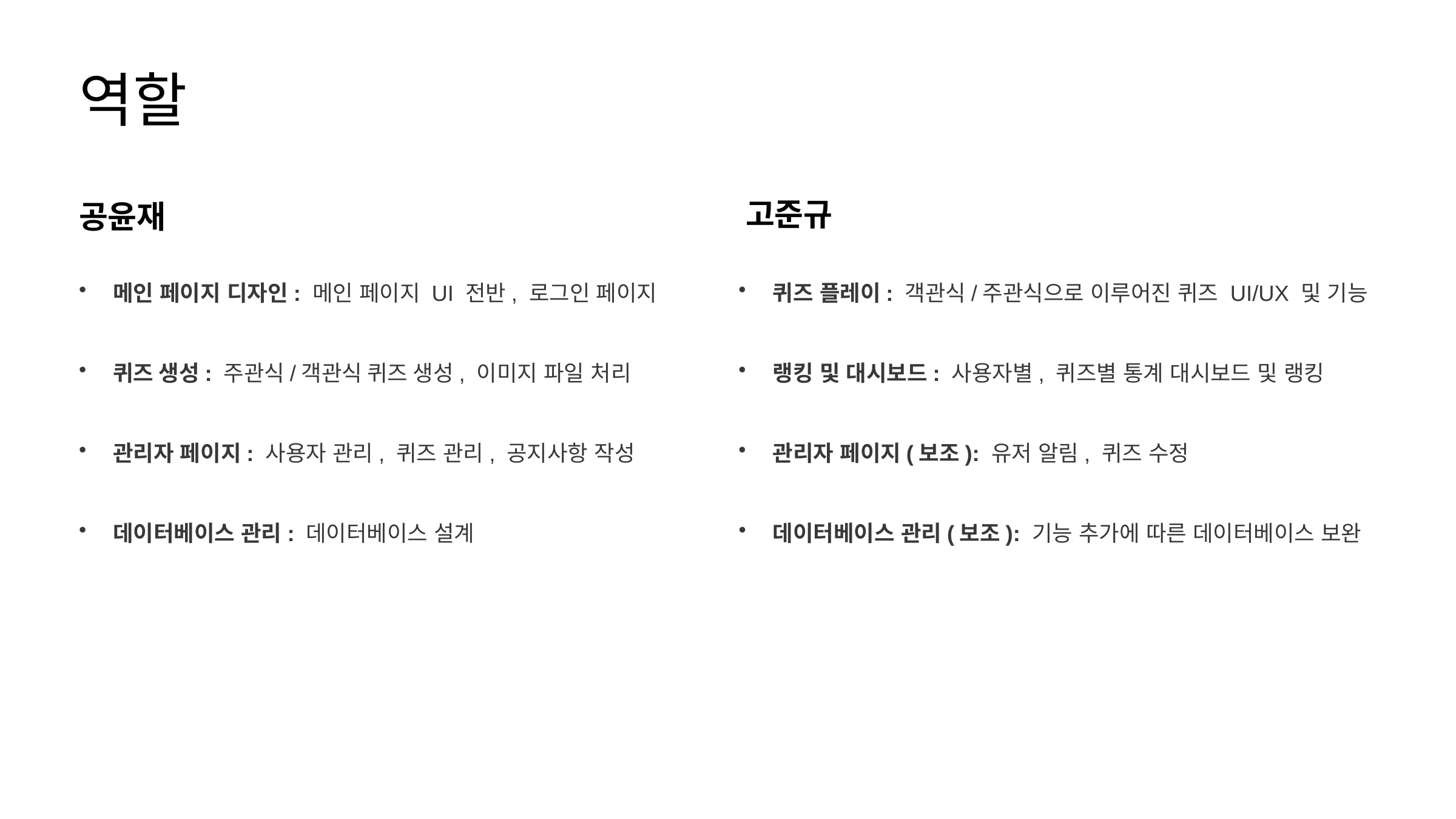

역할
고준규
공윤재
메인 페이지 디자인: 메인 페이지 UI 전반, 로그인 페이지
퀴즈 플레이: 객관식/주관식으로 이루어진 퀴즈 UI/UX 및 기능
랭킹 및 대시보드: 사용자별, 퀴즈별 통계 대시보드 및 랭킹
퀴즈 생성: 주관식/객관식 퀴즈 생성, 이미지 파일 처리
관리자 페이지: 사용자 관리, 퀴즈 관리, 공지사항 작성
관리자 페이지(보조): 유저 알림, 퀴즈 수정
데이터베이스 관리: 데이터베이스 설계
데이터베이스 관리(보조): 기능 추가에 따른 데이터베이스 보완